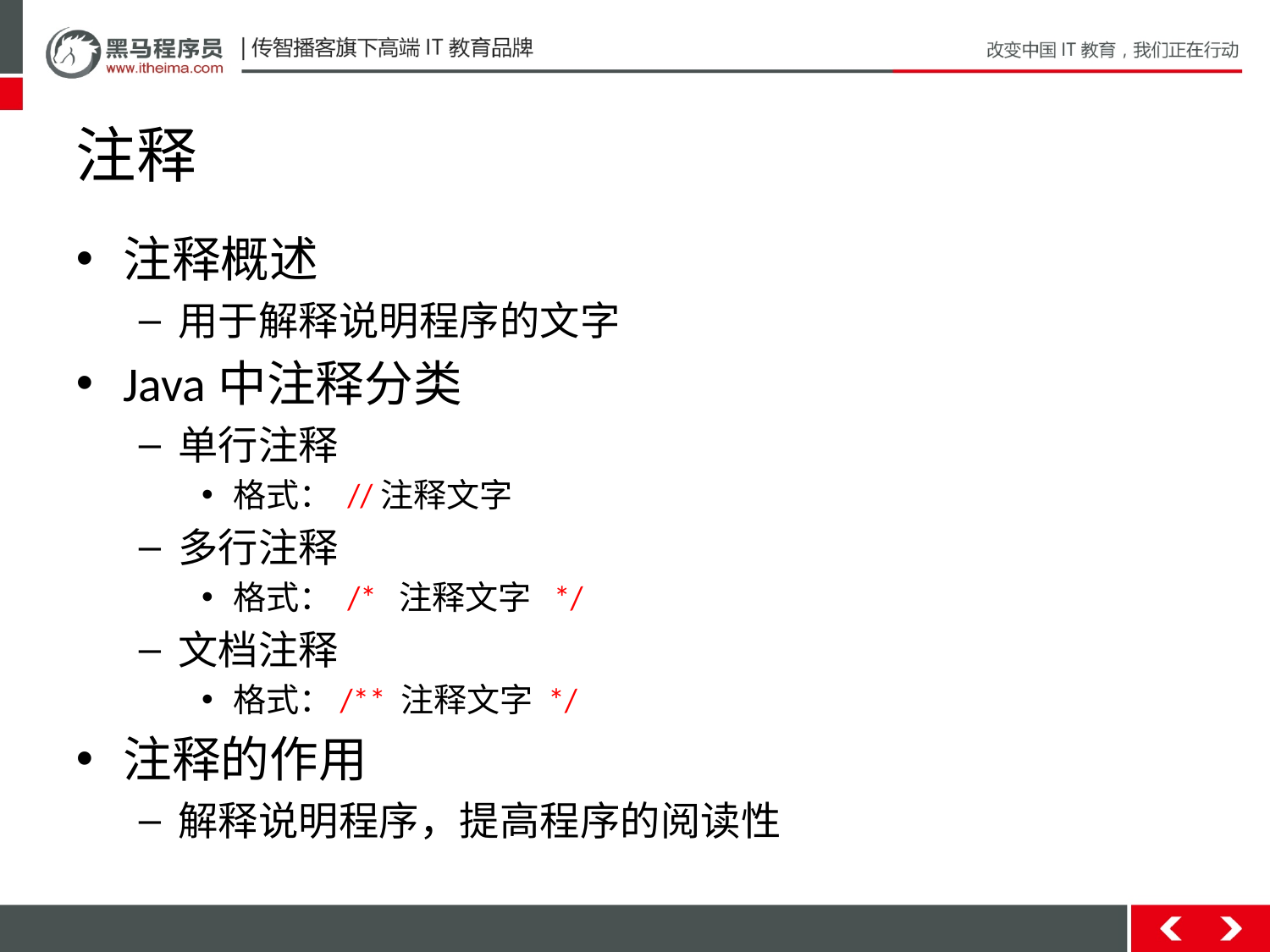

# 注释
注释概述
用于解释说明程序的文字
Java中注释分类
单行注释
格式： //注释文字
多行注释
格式： /*  注释文字  */
文档注释
格式：/** 注释文字 */
注释的作用
解释说明程序，提高程序的阅读性